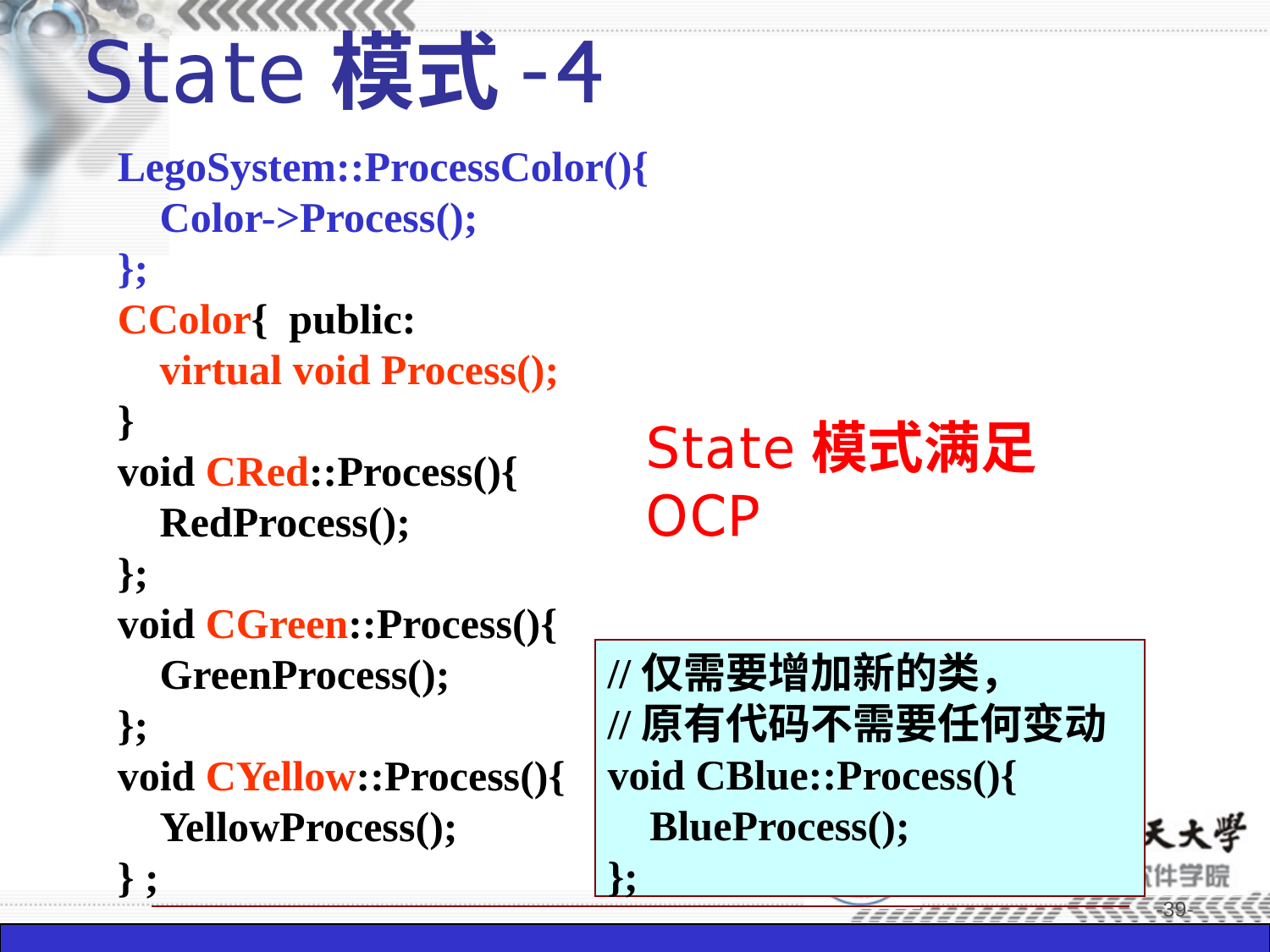

# State模式-4
LegoSystem::ProcessColor(){
    Color->Process();
};
CColor{  public:
    virtual void Process();
}
void CRed::Process(){
    RedProcess();
};
void CGreen::Process(){
    GreenProcess();
};
void CYellow::Process(){
    YellowProcess();
} ;
State模式满足OCP
//仅需要增加新的类，
//原有代码不需要任何变动
void CBlue::Process(){
    BlueProcess();
};
-39-